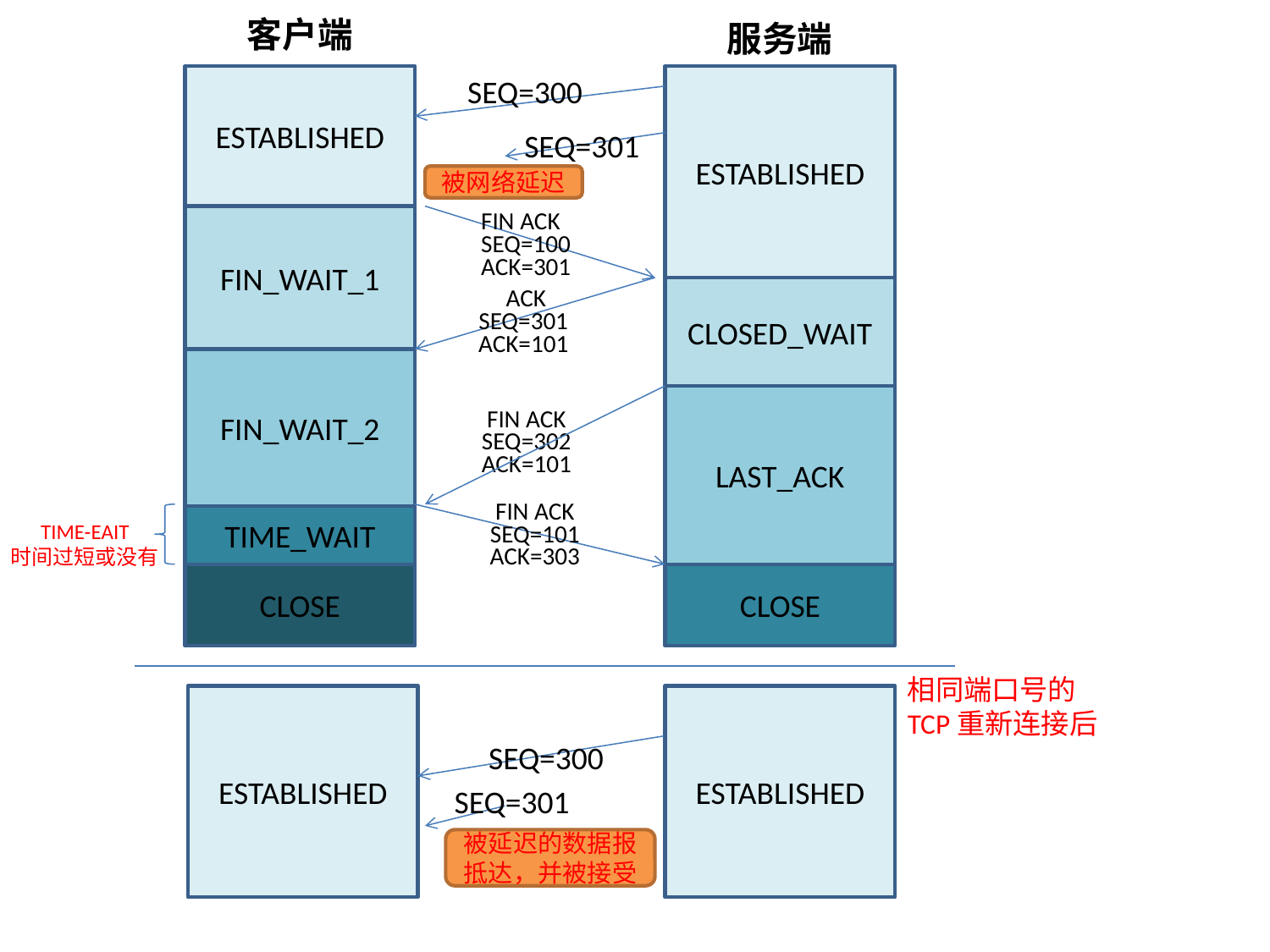

客户端
服务端
ESTABLISHED
ESTABLISHED
SEQ=300
SEQ=301
被网络延迟
FIN_WAIT_1
FIN ACK
SEQ=100
ACK=301
CLOSED_WAIT
 ACK
SEQ=301
ACK=101
FIN_WAIT_2
LAST_ACK
FIN ACK
SEQ=302
ACK=101
FIN ACK
SEQ=101
ACK=303

TIME_WAIT
TIME-EAIT
时间过短或没有
CLOSE
CLOSE
相同端口号的
TCP重新连接后
ESTABLISHED
ESTABLISHED
SEQ=300
SEQ=301
被延迟的数据报抵达，并被接受